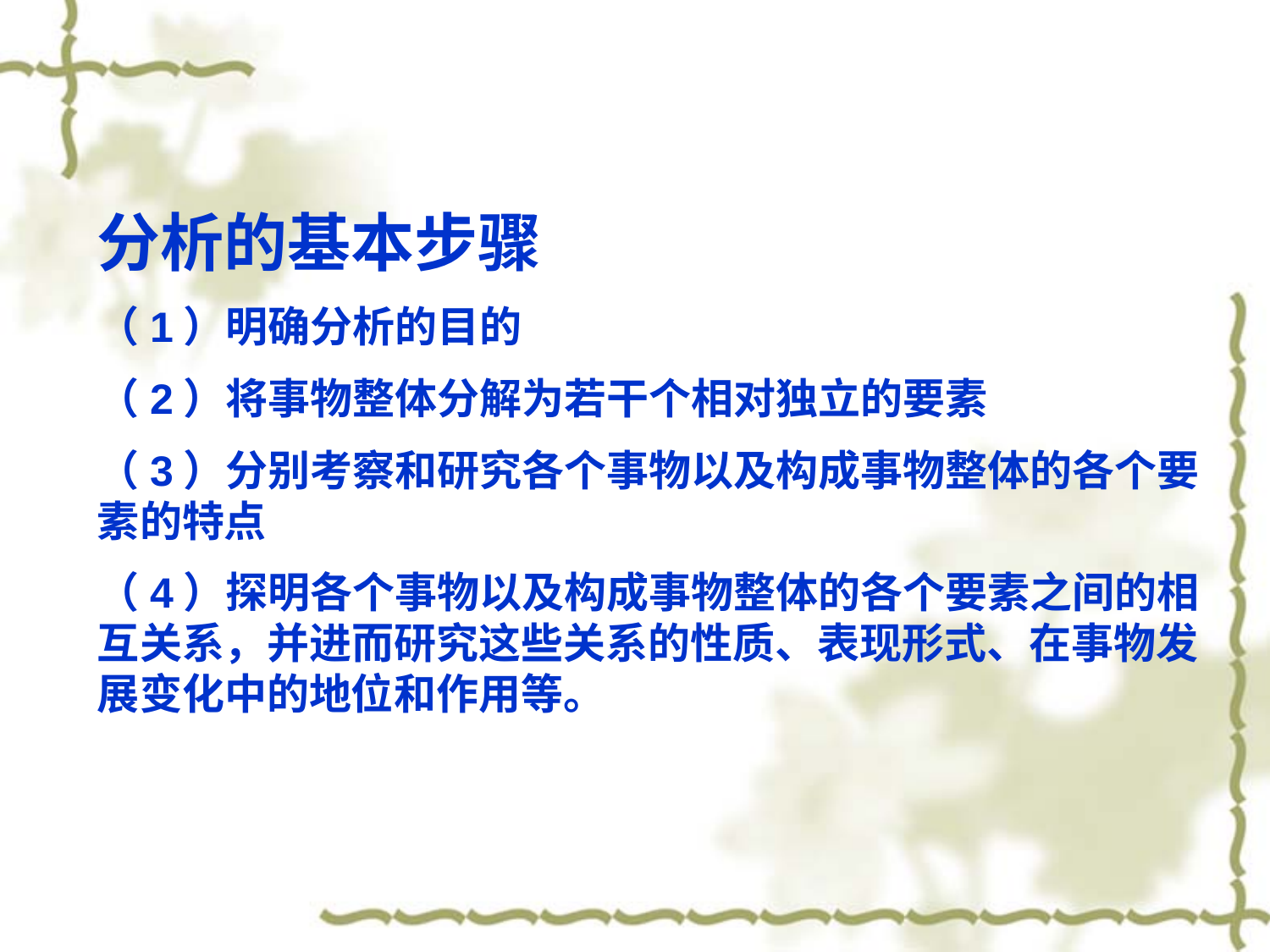

分析的基本步骤
（1）明确分析的目的
（2）将事物整体分解为若干个相对独立的要素
（3）分别考察和研究各个事物以及构成事物整体的各个要素的特点
（4）探明各个事物以及构成事物整体的各个要素之间的相互关系，并进而研究这些关系的性质、表现形式、在事物发展变化中的地位和作用等。